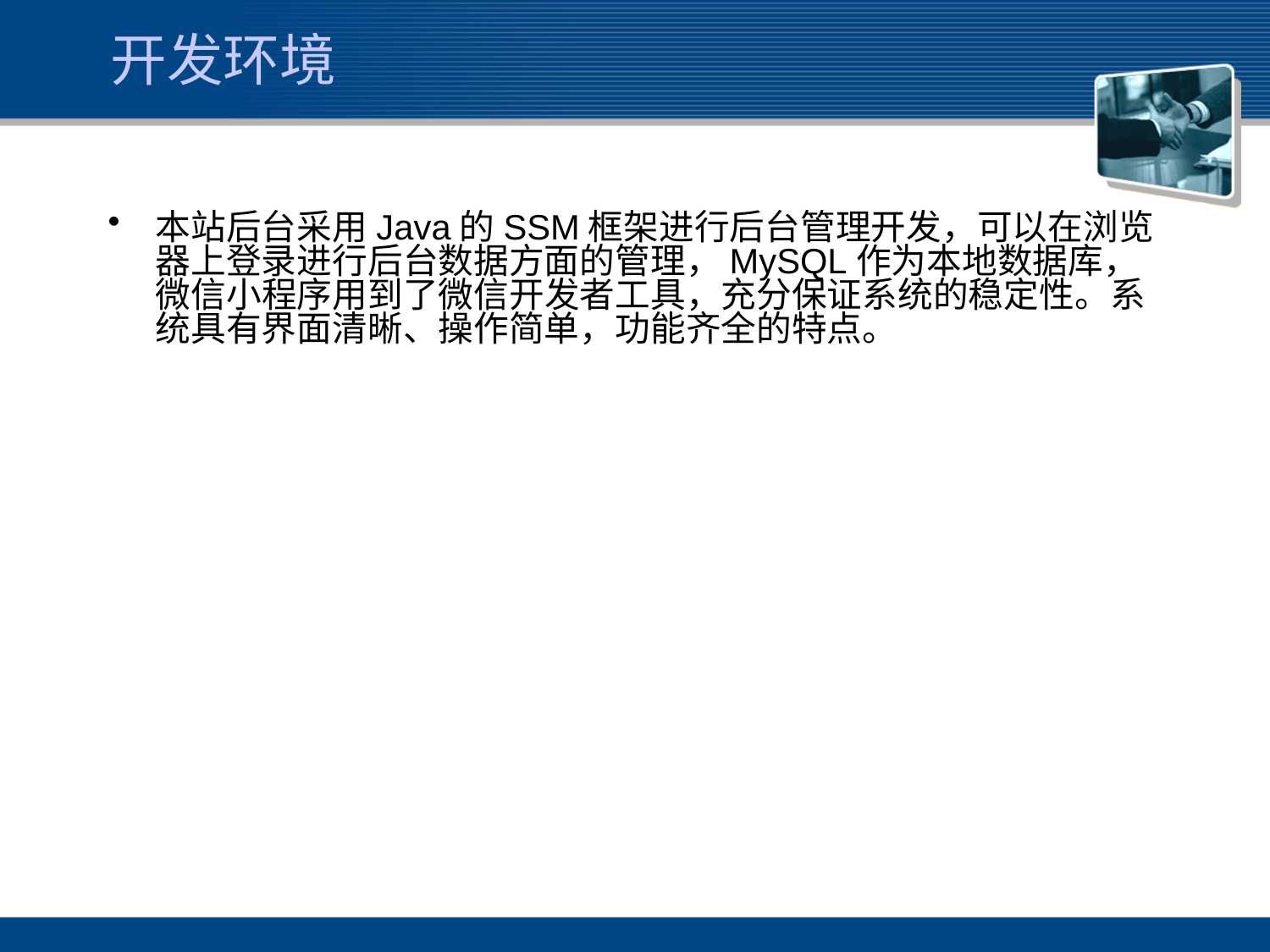

开发环境
本站后台采用Java的SSM框架进行后台管理开发，可以在浏览器上登录进行后台数据方面的管理，MySQL作为本地数据库，微信小程序用到了微信开发者工具，充分保证系统的稳定性。系统具有界面清晰、操作简单，功能齐全的特点。